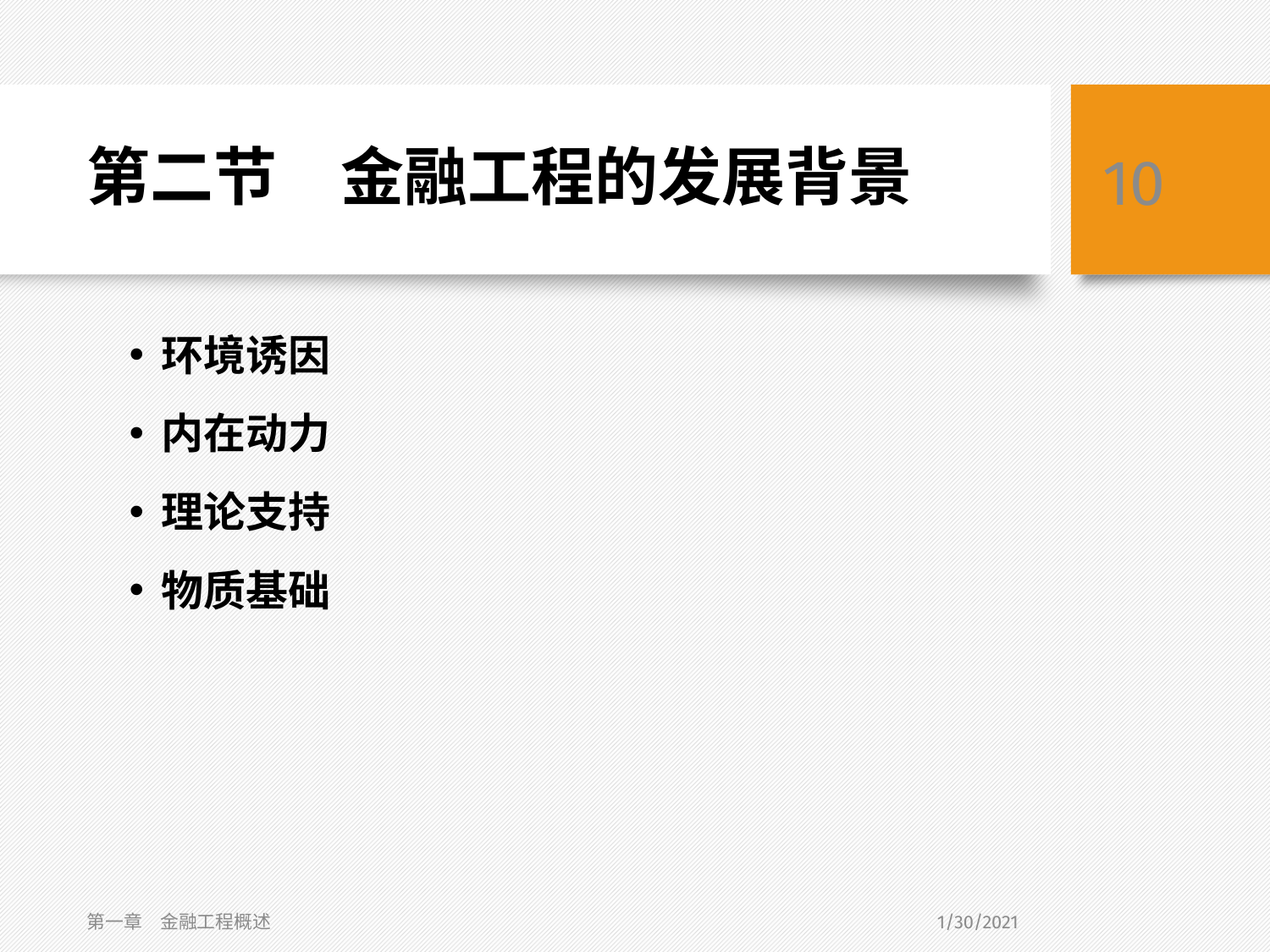

# 第二节　金融工程的发展背景
10
环境诱因
内在动力
理论支持
物质基础

1/30/2021
第一章　金融工程概述